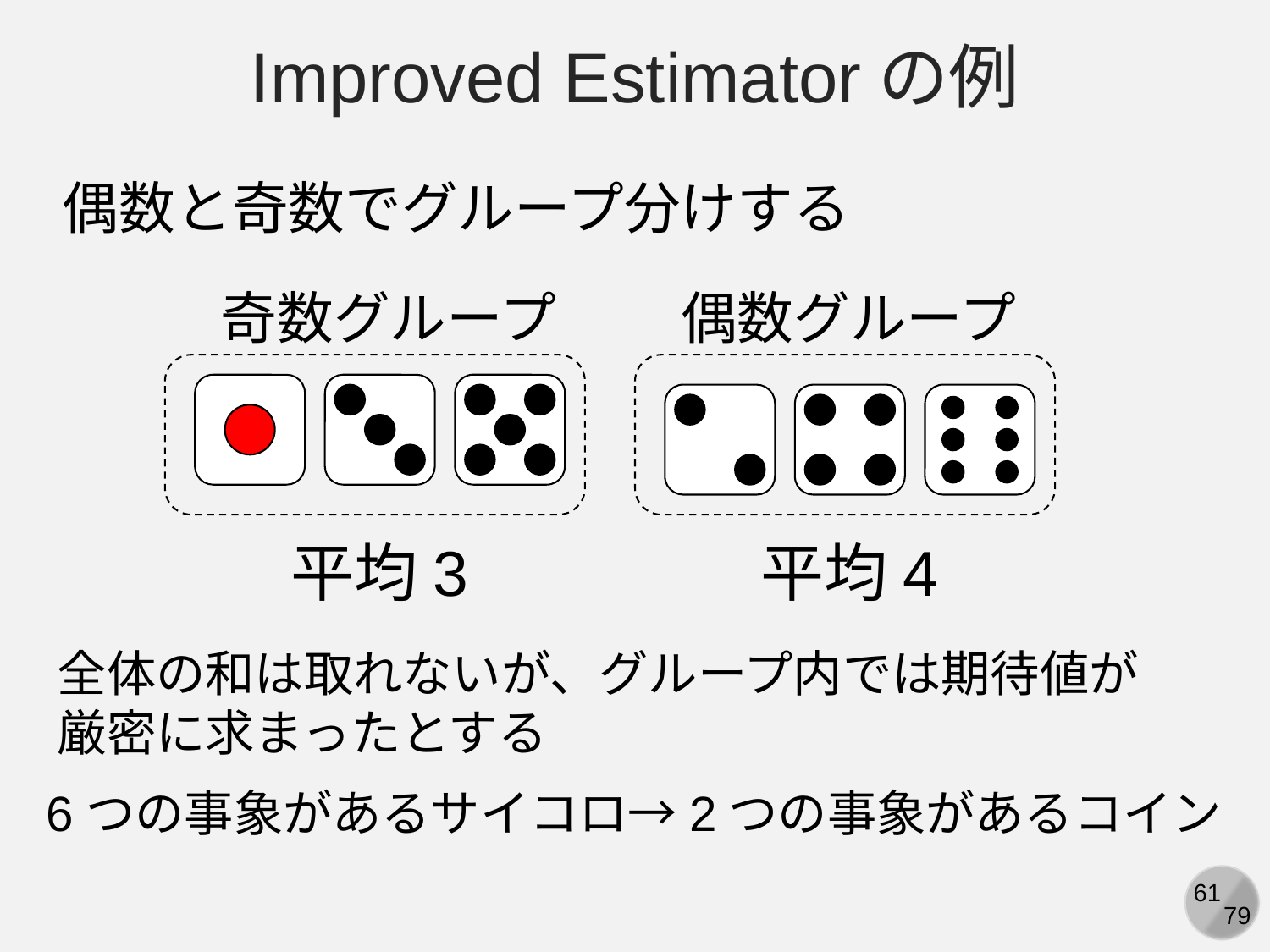

Improved Estimatorの例
偶数と奇数でグループ分けする
奇数グループ
偶数グループ

平均3
平均4
全体の和は取れないが、グループ内では期待値が厳密に求まったとする
6つの事象があるサイコロ→2つの事象があるコイン